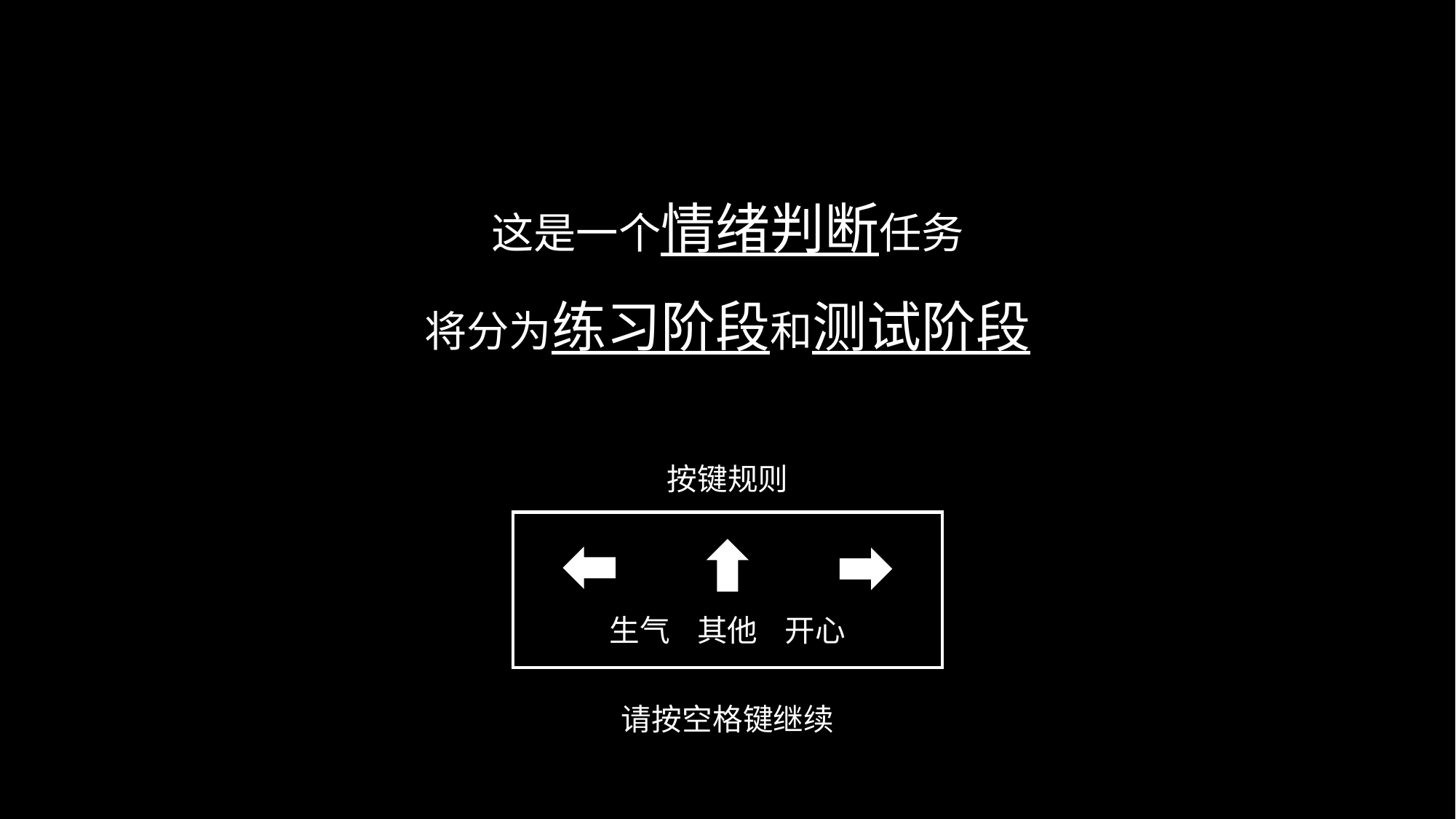

这是一个情绪判断任务
将分为练习阶段和测试阶段
按键规则

生气    其他    开心
请按空格键继续